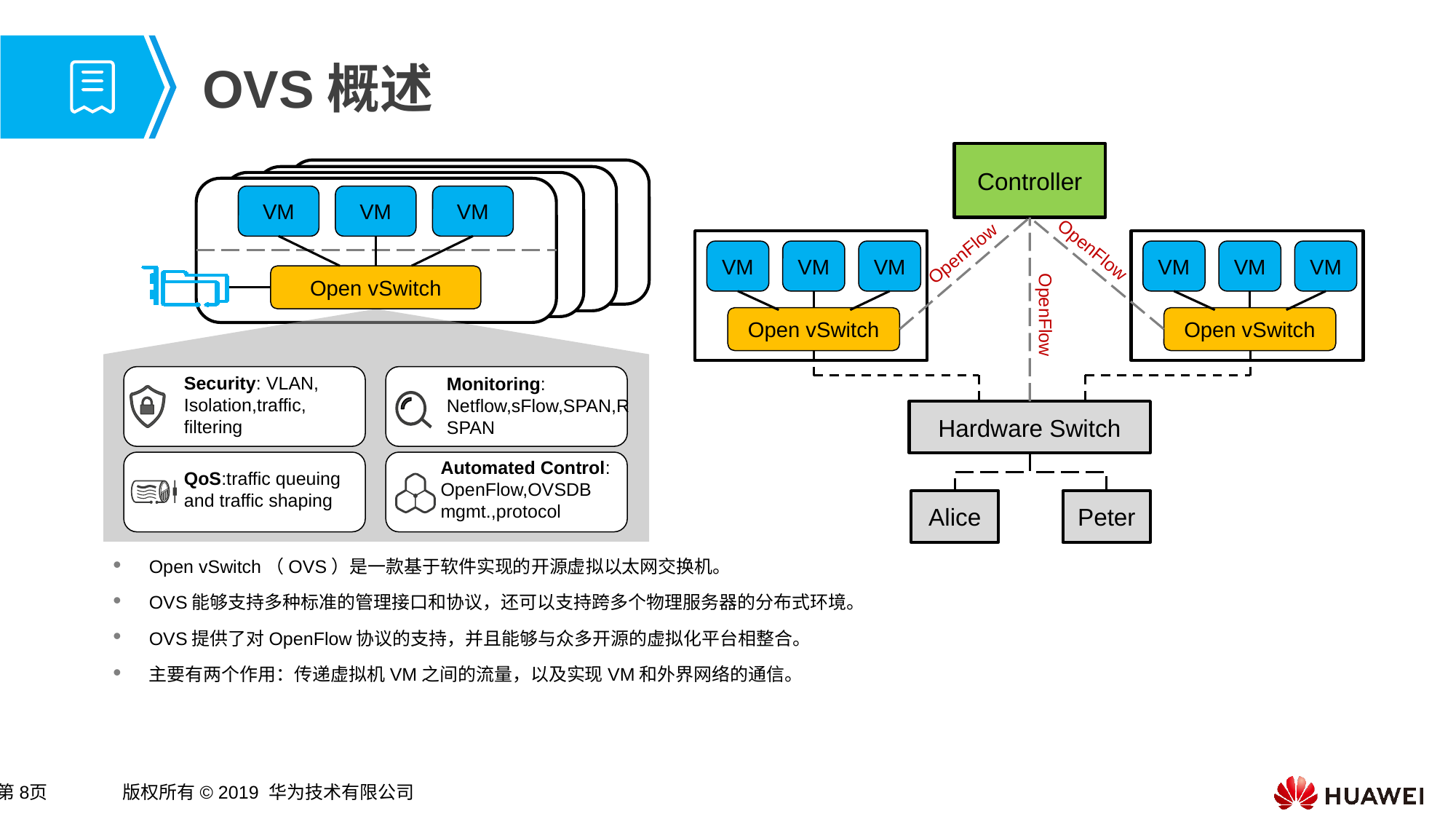

# OVS概述
Controller

VM
VM
VM

VM
VM
VM
Open vSwitch

VM
VM
VM
Open vSwitch
OpenFlow
OpenFlow
Open vSwitch

OpenFlow

Security: VLAN,
Isolation,traffic,
filtering

Monitoring:
Netflow,sFlow,SPAN,RSPAN

Hardware Switch
Automated Control: OpenFlow,OVSDB mgmt.,protocol

QoS:traffic queuing and traffic shaping

Alice
Peter
Open vSwitch（OVS）是一款基于软件实现的开源虚拟以太网交换机。
OVS能够支持多种标准的管理接口和协议，还可以支持跨多个物理服务器的分布式环境。
OVS提供了对OpenFlow协议的支持，并且能够与众多开源的虚拟化平台相整合。
主要有两个作用：传递虚拟机VM之间的流量，以及实现VM和外界网络的通信。